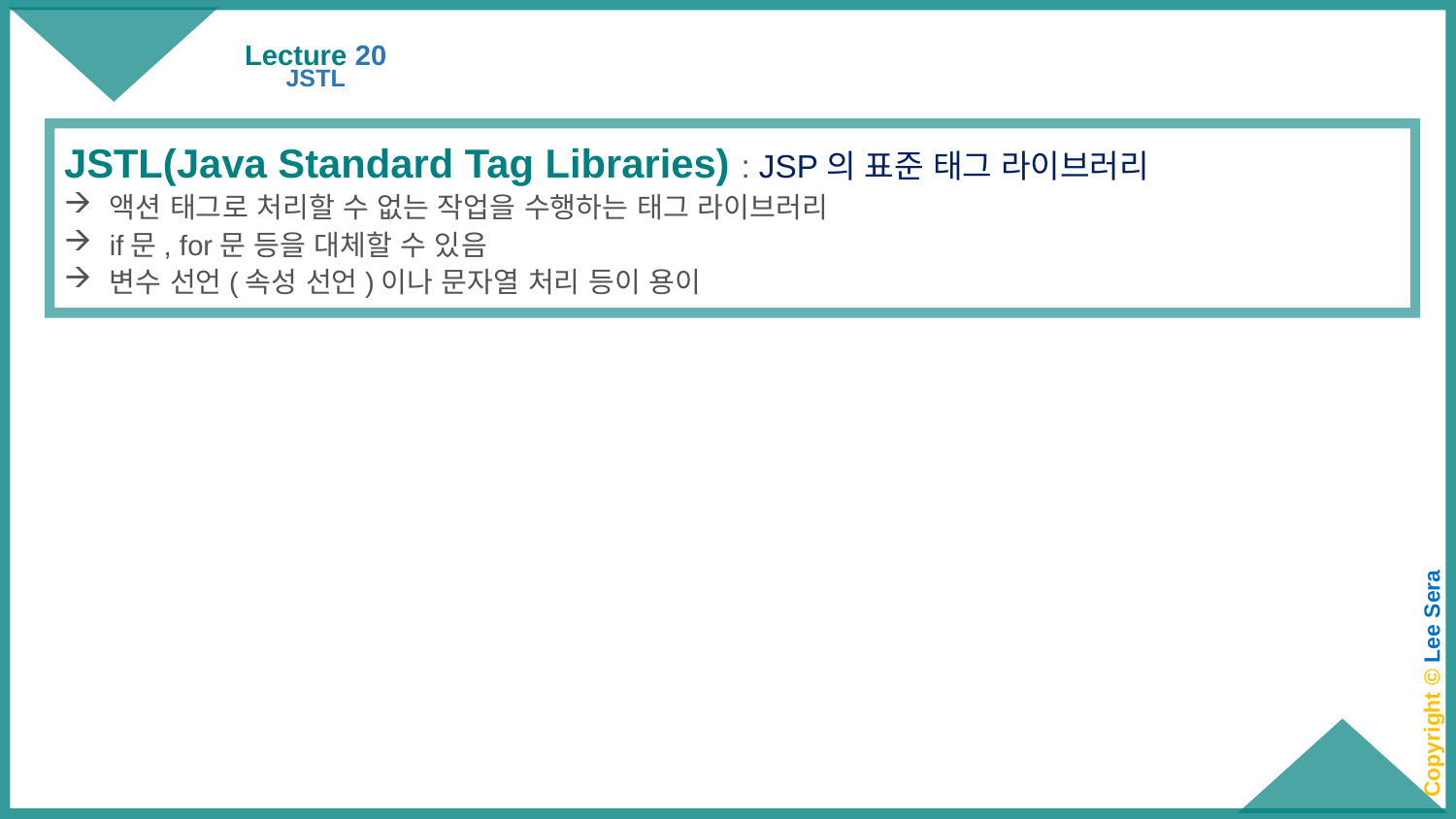

# Lecture 20
JSTL
JSTL(Java Standard Tag Libraries) : JSP의 표준 태그 라이브러리
액션 태그로 처리할 수 없는 작업을 수행하는 태그 라이브러리
if문, for문 등을 대체할 수 있음
변수 선언(속성 선언)이나 문자열 처리 등이 용이
Copyright © Lee Sera